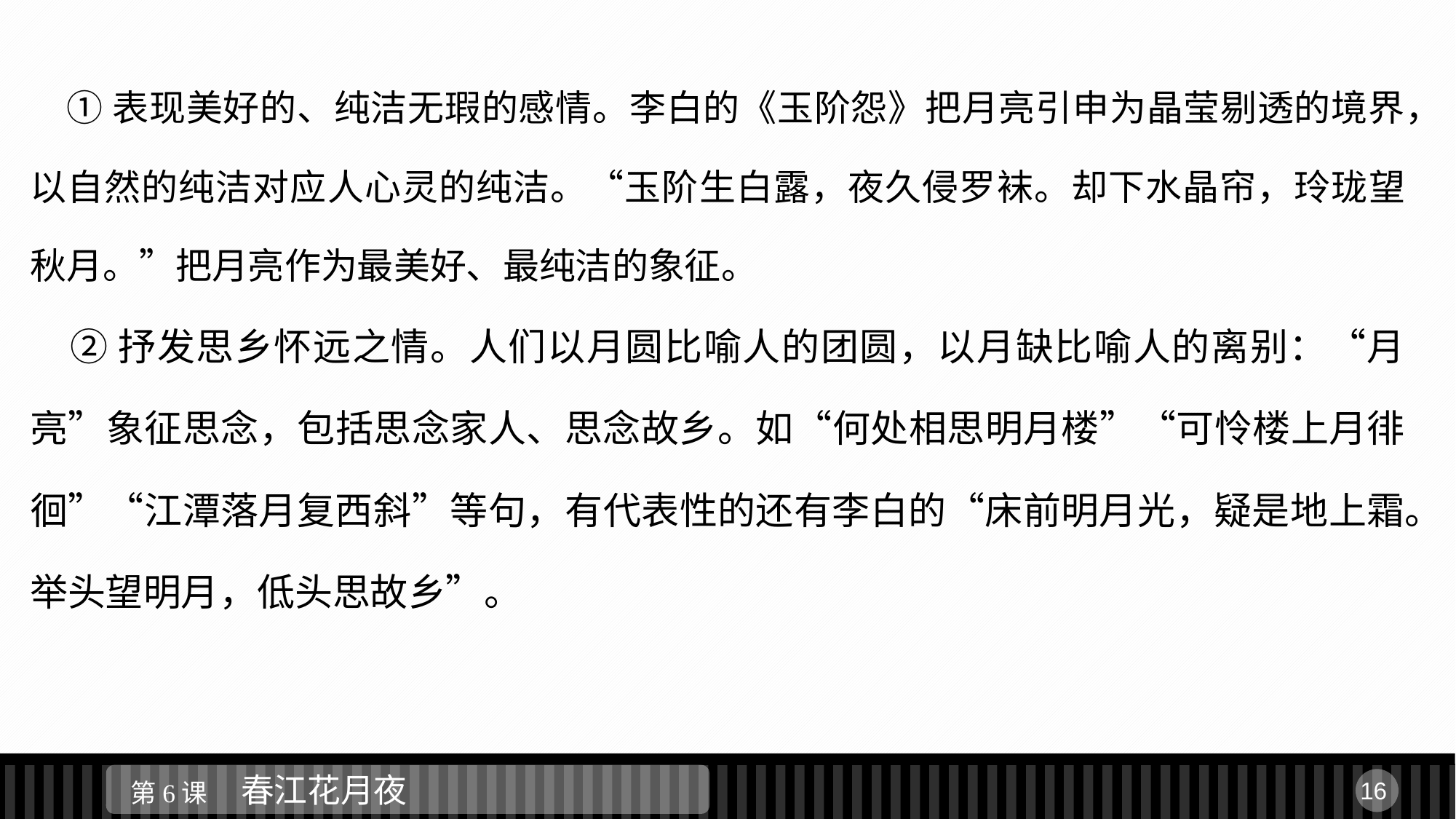

①表现美好的、纯洁无瑕的感情。李白的《玉阶怨》把月亮引申为晶莹剔透的境界，以自然的纯洁对应人心灵的纯洁。“玉阶生白露，夜久侵罗袜。却下水晶帘，玲珑望秋月。”把月亮作为最美好、最纯洁的象征。
    ②抒发思乡怀远之情。人们以月圆比喻人的团圆，以月缺比喻人的离别：“月亮”象征思念，包括思念家人、思念故乡。如“何处相思明月楼”“可怜楼上月徘徊”“江潭落月复西斜”等句，有代表性的还有李白的“床前明月光，疑是地上霜。举头望明月，低头思故乡”。